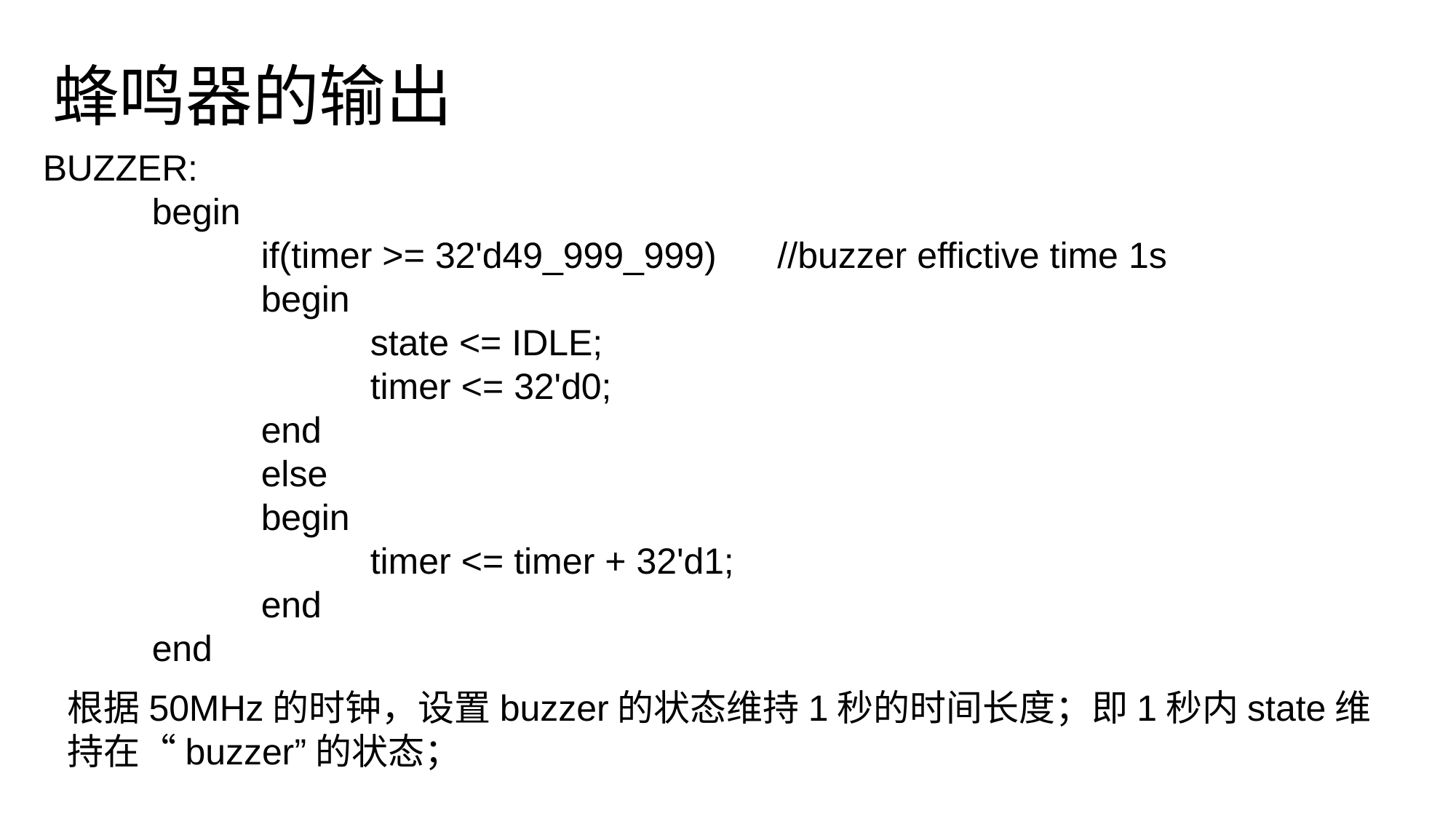

# 蜂鸣器的输出
BUZZER:
	begin
		if(timer >= 32'd49_999_999)      //buzzer effictive time 1s
		begin
			state <= IDLE;
			timer <= 32'd0;
		end
		else
		begin
			timer <= timer + 32'd1;
		end
	end
根据50MHz的时钟，设置buzzer的状态维持1秒的时间长度；即1秒内state维持在“buzzer”的状态；